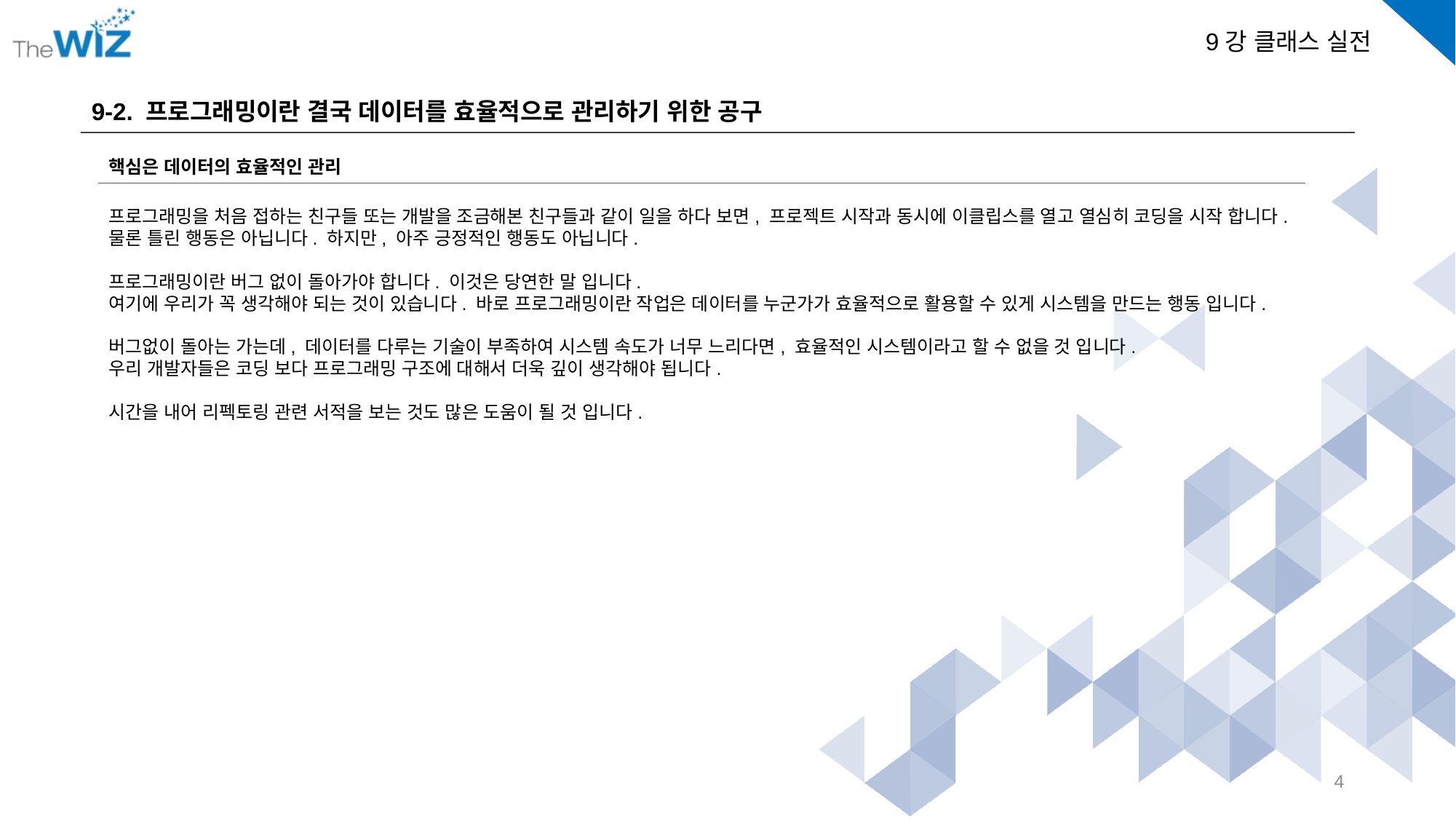

9-2. 프로그래밍이란 결국 데이터를 효율적으로 관리하기 위한 공구
핵심은 데이터의 효율적인 관리
프로그래밍을 처음 접하는 친구들 또는 개발을 조금해본 친구들과 같이 일을 하다 보면, 프로젝트 시작과 동시에 이클립스를 열고 열심히 코딩을 시작 합니다. 물론 틀린 행동은 아닙니다. 하지만, 아주 긍정적인 행동도 아닙니다.

프로그래밍이란 버그 없이 돌아가야 합니다. 이것은 당연한 말 입니다.
여기에 우리가 꼭 생각해야 되는 것이 있습니다. 바로 프로그래밍이란 작업은 데이터를 누군가가 효율적으로 활용할 수 있게 시스템을 만드는 행동 입니다.

버그없이 돌아는 가는데, 데이터를 다루는 기술이 부족하여 시스템 속도가 너무 느리다면, 효율적인 시스템이라고 할 수 없을 것 입니다.
우리 개발자들은 코딩 보다 프로그래밍 구조에 대해서 더욱 깊이 생각해야 됩니다.

시간을 내어 리펙토링 관련 서적을 보는 것도 많은 도움이 될 것 입니다.
4